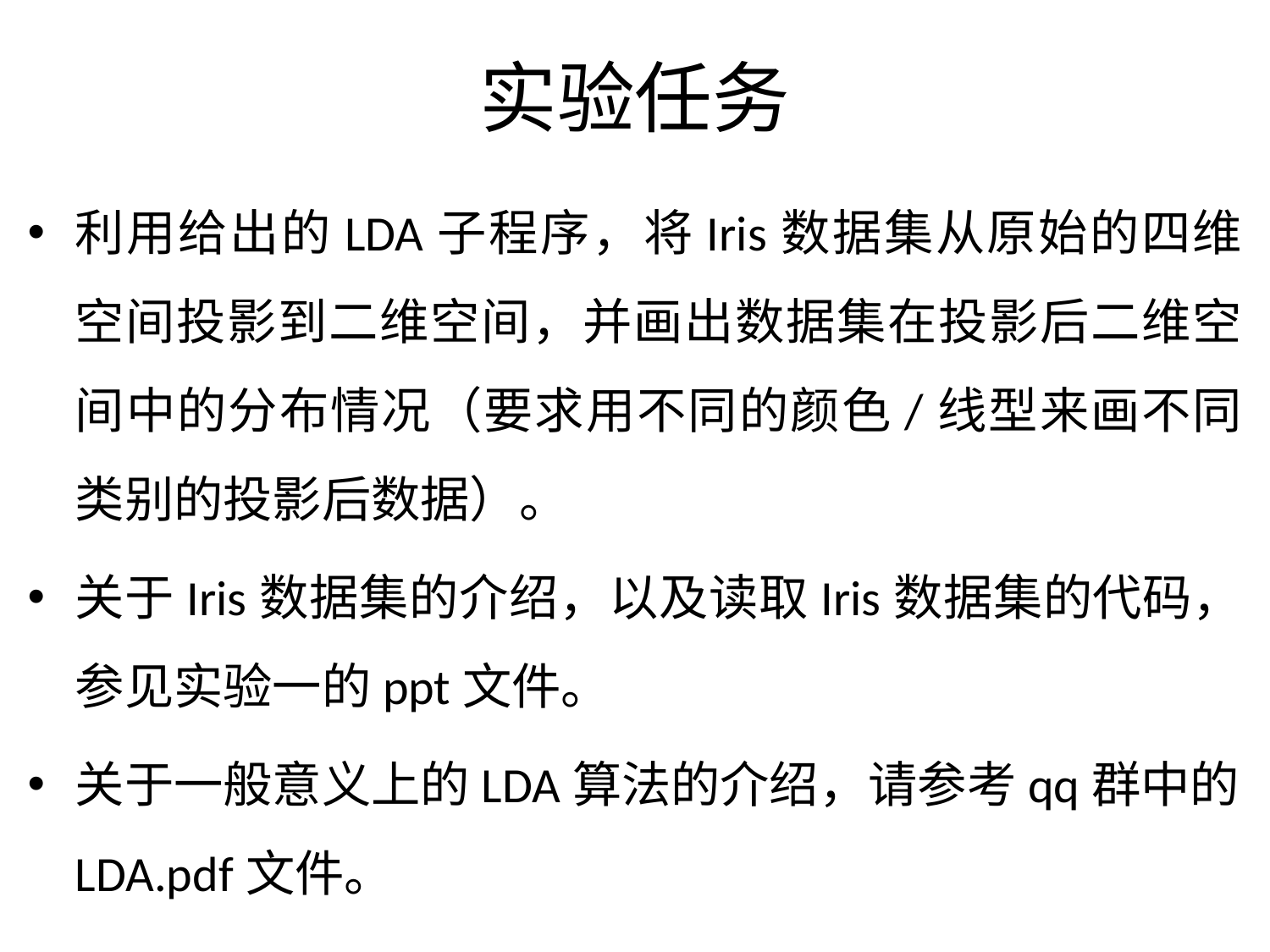

# 实验任务
利用给出的LDA子程序，将Iris数据集从原始的四维空间投影到二维空间，并画出数据集在投影后二维空间中的分布情况（要求用不同的颜色/线型来画不同类别的投影后数据）。
关于Iris数据集的介绍，以及读取Iris数据集的代码，参见实验一的ppt文件。
关于一般意义上的LDA算法的介绍，请参考qq群中的LDA.pdf文件。